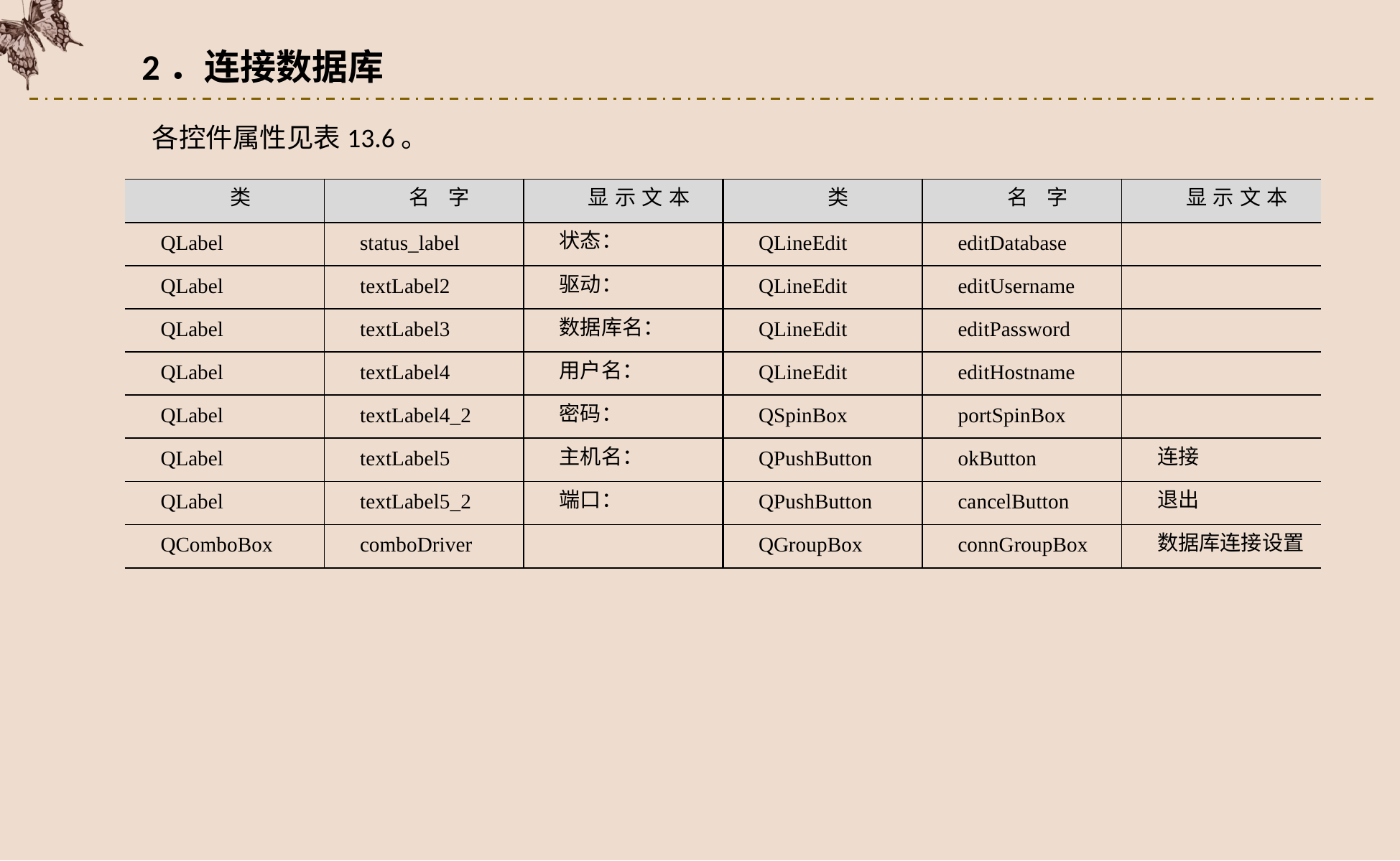

2．连接数据库
各控件属性见表13.6。
| 类 | 名 字 | 显 示 文 本 | 类 | 名 字 | 显 示 文 本 |
| --- | --- | --- | --- | --- | --- |
| QLabel | status\_label | 状态： | QLineEdit | editDatabase |  |
| QLabel | textLabel2 | 驱动： | QLineEdit | editUsername |  |
| QLabel | textLabel3 | 数据库名： | QLineEdit | editPassword |  |
| QLabel | textLabel4 | 用户名： | QLineEdit | editHostname |  |
| QLabel | textLabel4\_2 | 密码： | QSpinBox | portSpinBox |  |
| QLabel | textLabel5 | 主机名： | QPushButton | okButton | 连接 |
| QLabel | textLabel5\_2 | 端口： | QPushButton | cancelButton | 退出 |
| QComboBox | comboDriver |  | QGroupBox | connGroupBox | 数据库连接设置 |